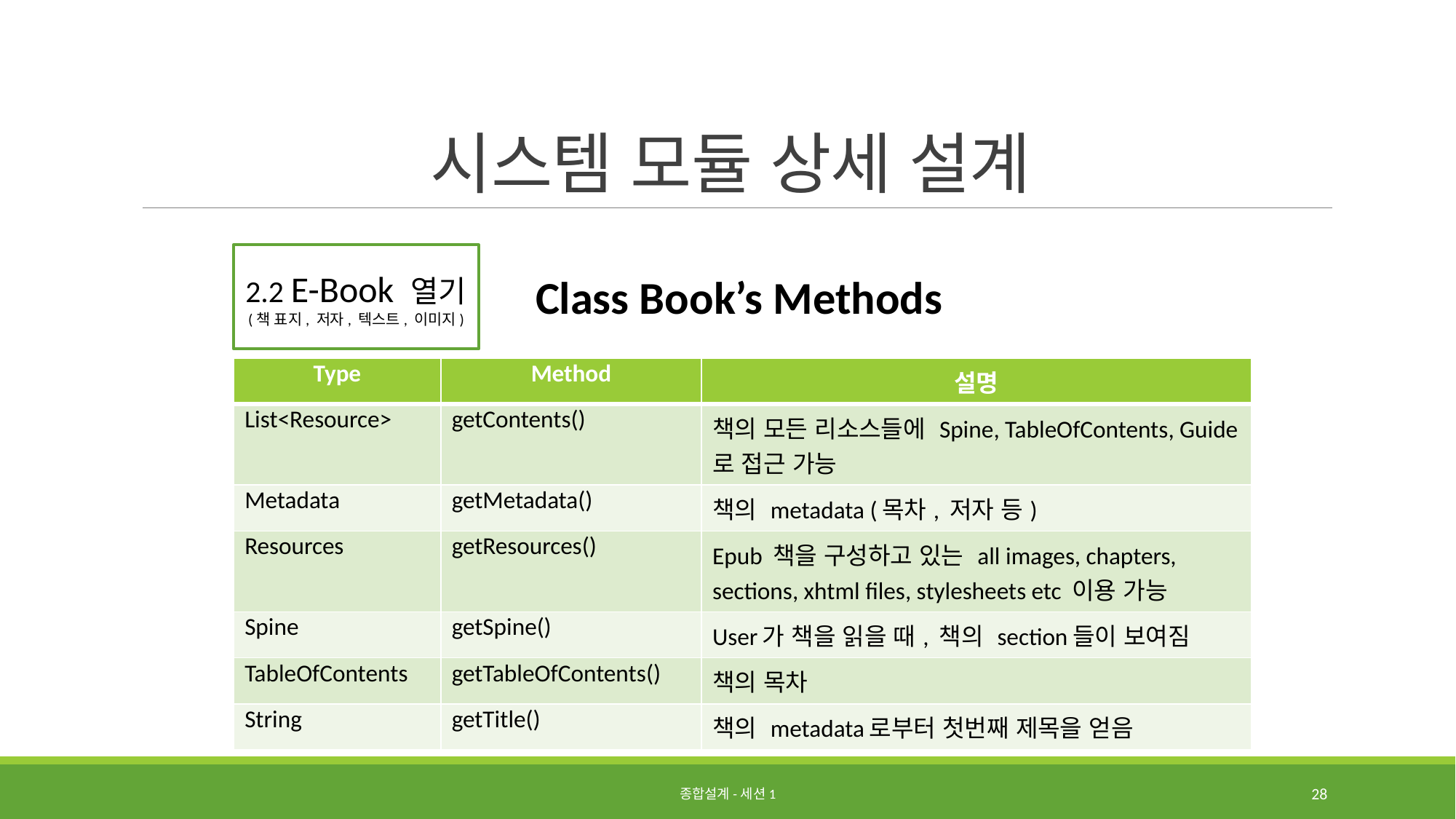

# 시스템 모듈 상세 설계
설계
2.2 E-Book 열기
(책 표지, 저자, 텍스트, 이미지)
Class Book’s Methods
| Type | Method | 설명 |
| --- | --- | --- |
| List<Resource> | getContents() | 책의 모든 리소스들에 Spine, TableOfContents, Guide로 접근 가능 |
| Metadata | getMetadata() | 책의 metadata (목차, 저자 등) |
| Resources | getResources() | Epub 책을 구성하고 있는 all images, chapters, sections, xhtml files, stylesheets etc 이용 가능 |
| Spine | getSpine() | User가 책을 읽을 때, 책의 section들이 보여짐 |
| TableOfContents | getTableOfContents() | 책의 목차 |
| String | getTitle() | 책의 metadata로부터 첫번째 제목을 얻음 |
종합설계-세션1
28